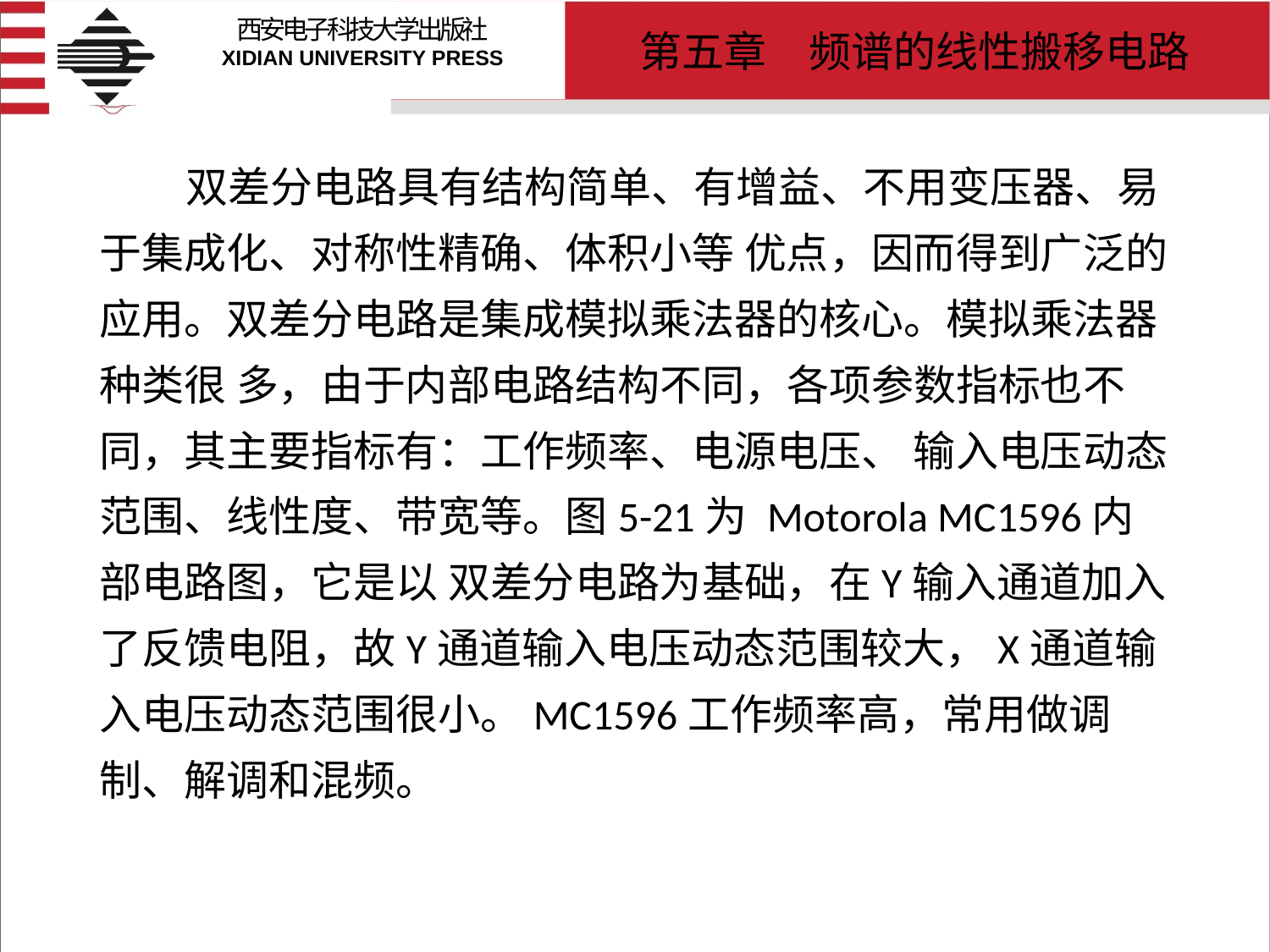

# 双差分电路具有结构简单、有增益、不用变压器、易于集成化、对称性精确、体积小等 优点，因而得到广泛的应用。双差分电路是集成模拟乘法器的核心。模拟乘法器种类很 多，由于内部电路结构不同，各项参数指标也不同，其主要指标有：工作频率、电源电压、 输入电压动态范围、线性度、带宽等。图5-21为 Motorola MC1596内部电路图，它是以 双差分电路为基础，在Y输入通道加入了反馈电阻，故Y通道输入电压动态范围较大，X通道输入电压动态范围很小。MC1596工作频率高，常用做调制、解调和混频。